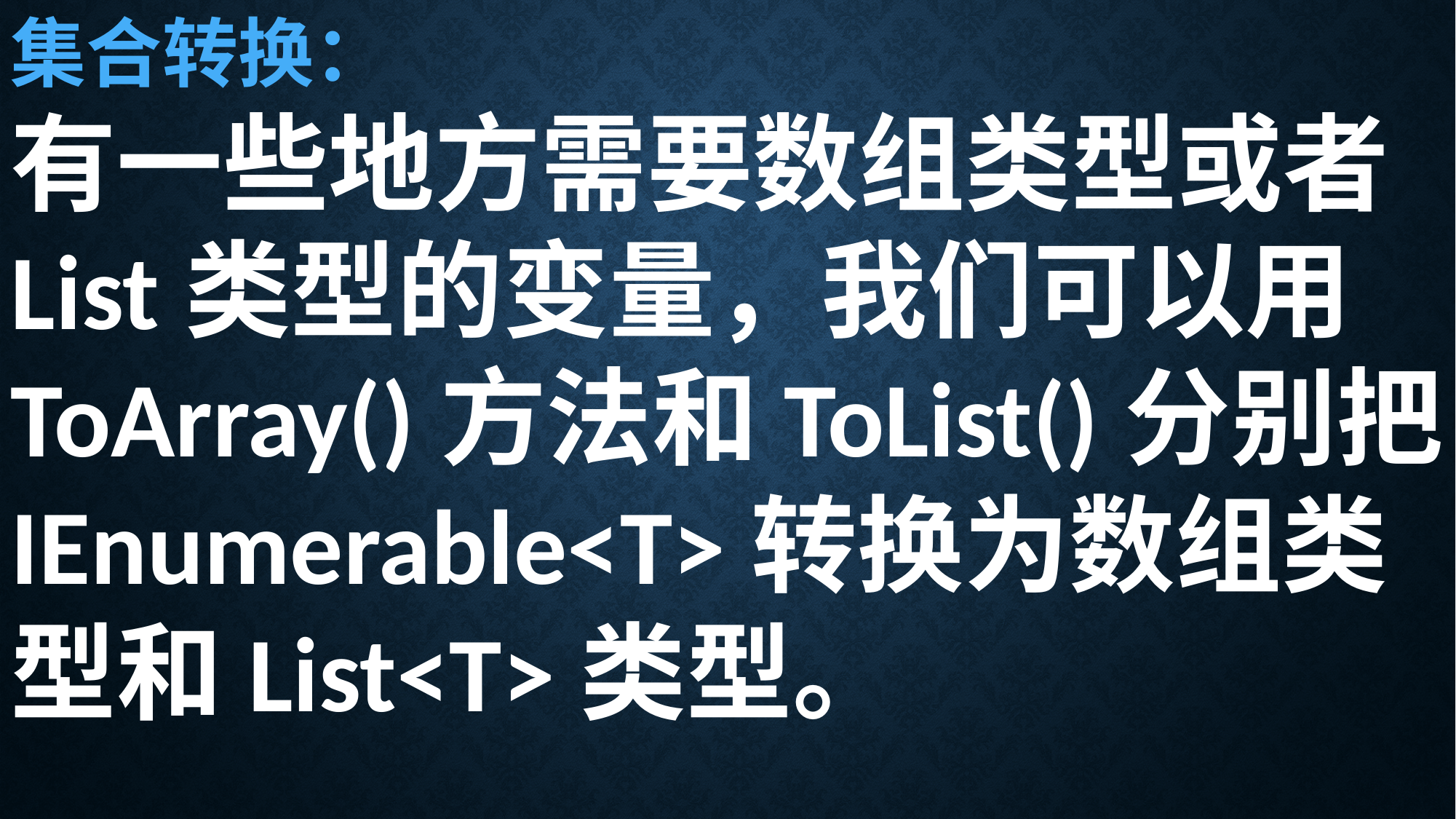

集合转换：
有一些地方需要数组类型或者List类型的变量，我们可以用ToArray()方法和ToList()分别把IEnumerable<T>转换为数组类型和List<T>类型。